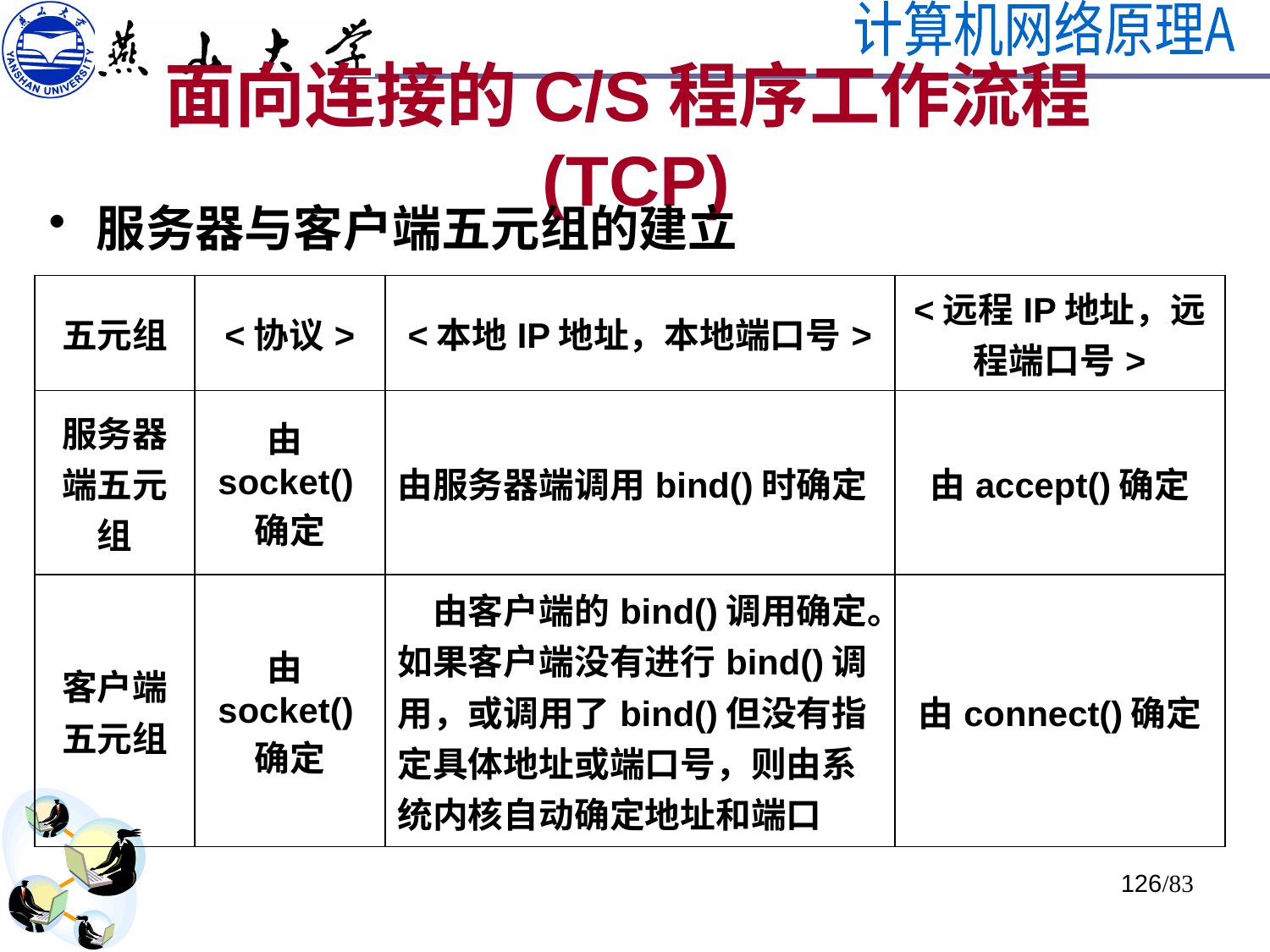

# 面向连接的C/S程序工作流程(TCP)
服务器与客户端五元组的建立

| 五元组 | <协议> | <本地IP地址，本地端口号> | <远程IP地址，远程端口号> |
| --- | --- | --- | --- |
| 服务器端五元组 | 由socket()确定 | 由服务器端调用bind()时确定 | 由accept()确定 |
| 客户端五元组 | 由socket()确定 | 由客户端的bind()调用确定。如果客户端没有进行bind()调用，或调用了bind()但没有指定具体地址或端口号，则由系统内核自动确定地址和端口 | 由connect()确定 |
126/83